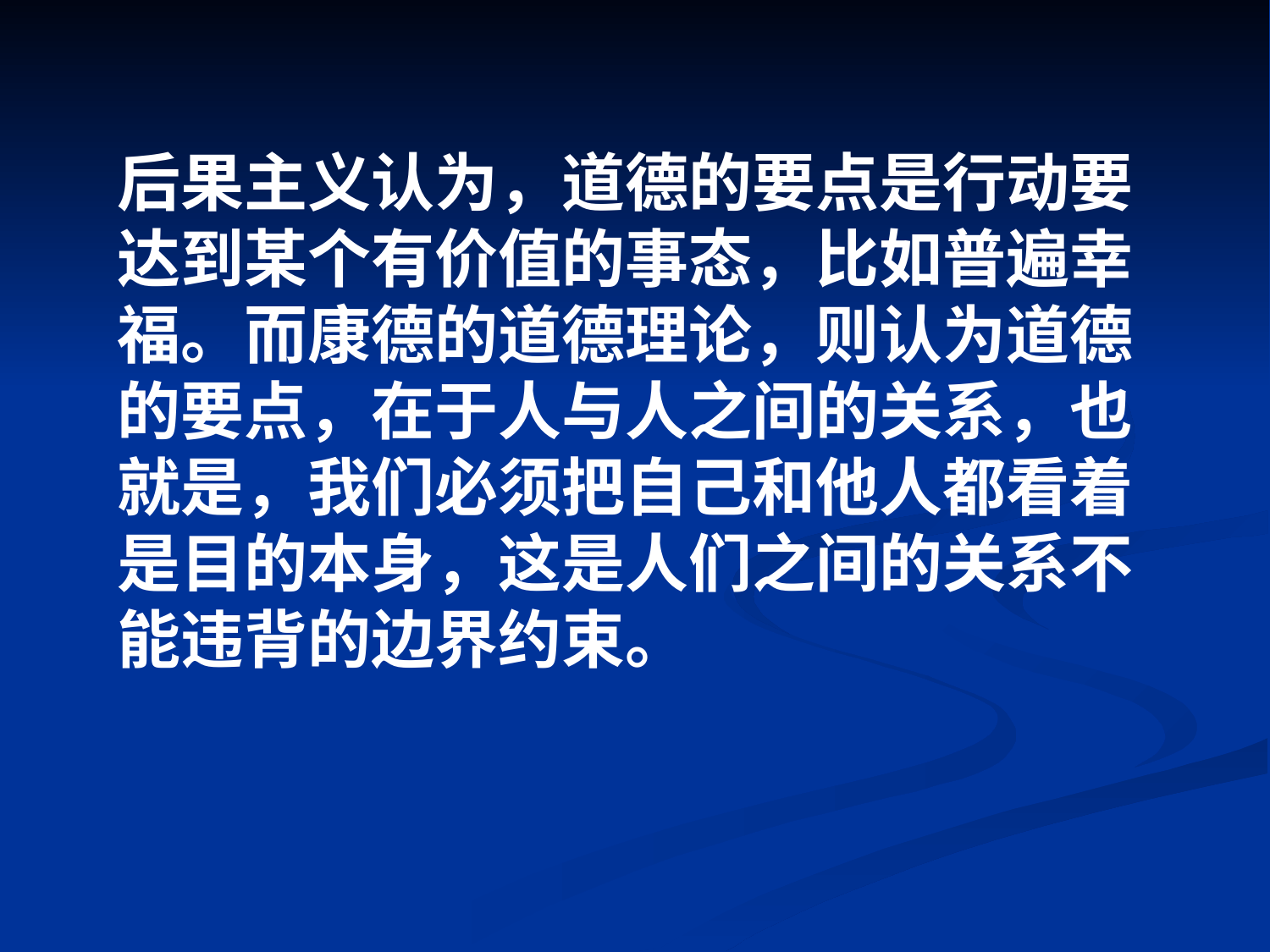

后果主义认为，道德的要点是行动要达到某个有价值的事态，比如普遍幸福。而康德的道德理论，则认为道德的要点，在于人与人之间的关系，也就是，我们必须把自己和他人都看着是目的本身，这是人们之间的关系不能违背的边界约束。